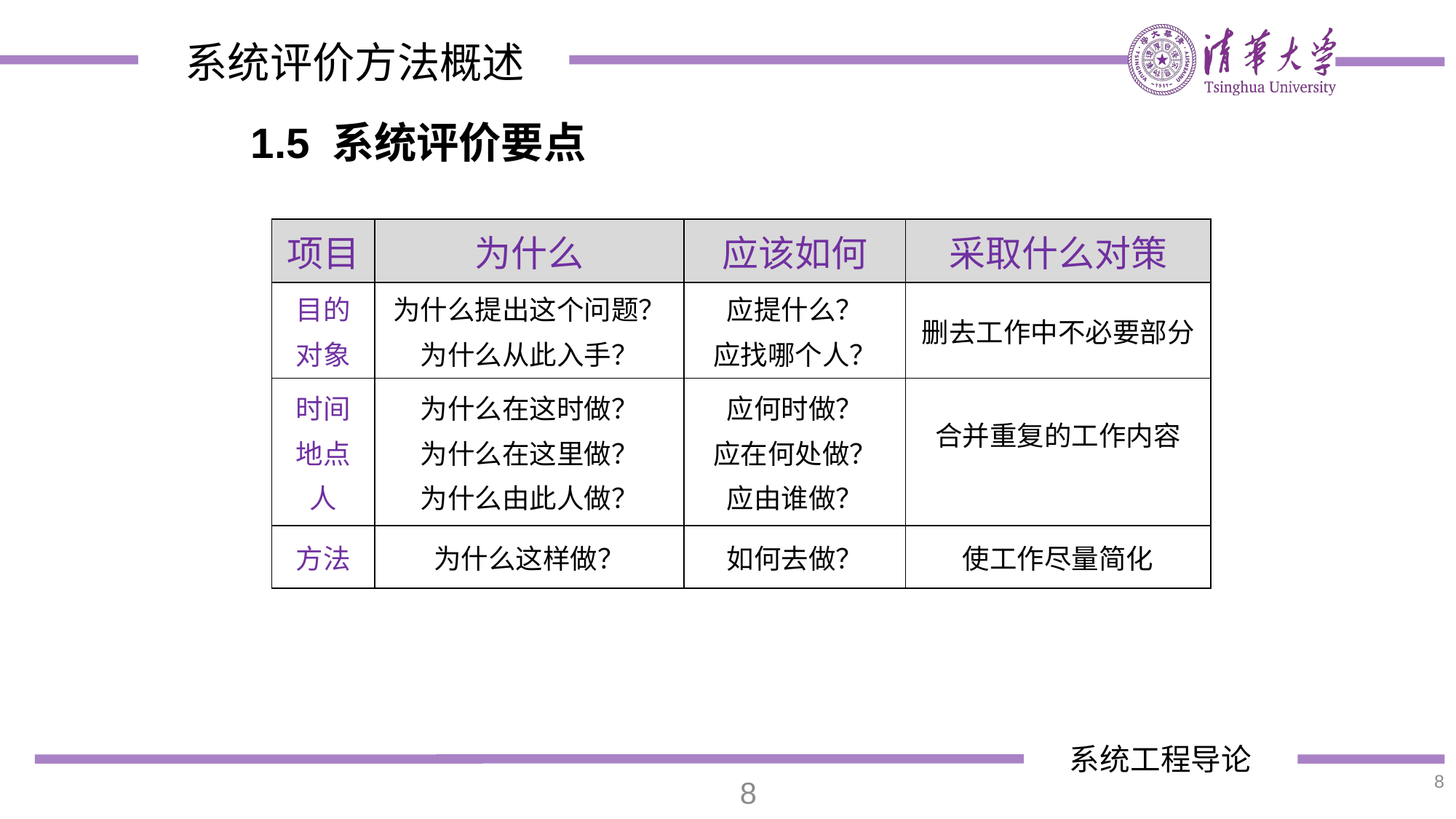

1.5 系统评价要点
| 项目 | 为什么 | 应该如何 | 采取什么对策 |
| --- | --- | --- | --- |
| 目的 对象 | 为什么提出这个问题？ 为什么从此入手？ | 应提什么？ 应找哪个人？ | 删去工作中不必要部分 |
| 时间 地点 人 | 为什么在这时做？ 为什么在这里做？ 为什么由此人做？ | 应何时做？ 应在何处做？ 应由谁做？ | 合并重复的工作内容 |
| 方法 | 为什么这样做？ | 如何去做？ | 使工作尽量简化 |
8